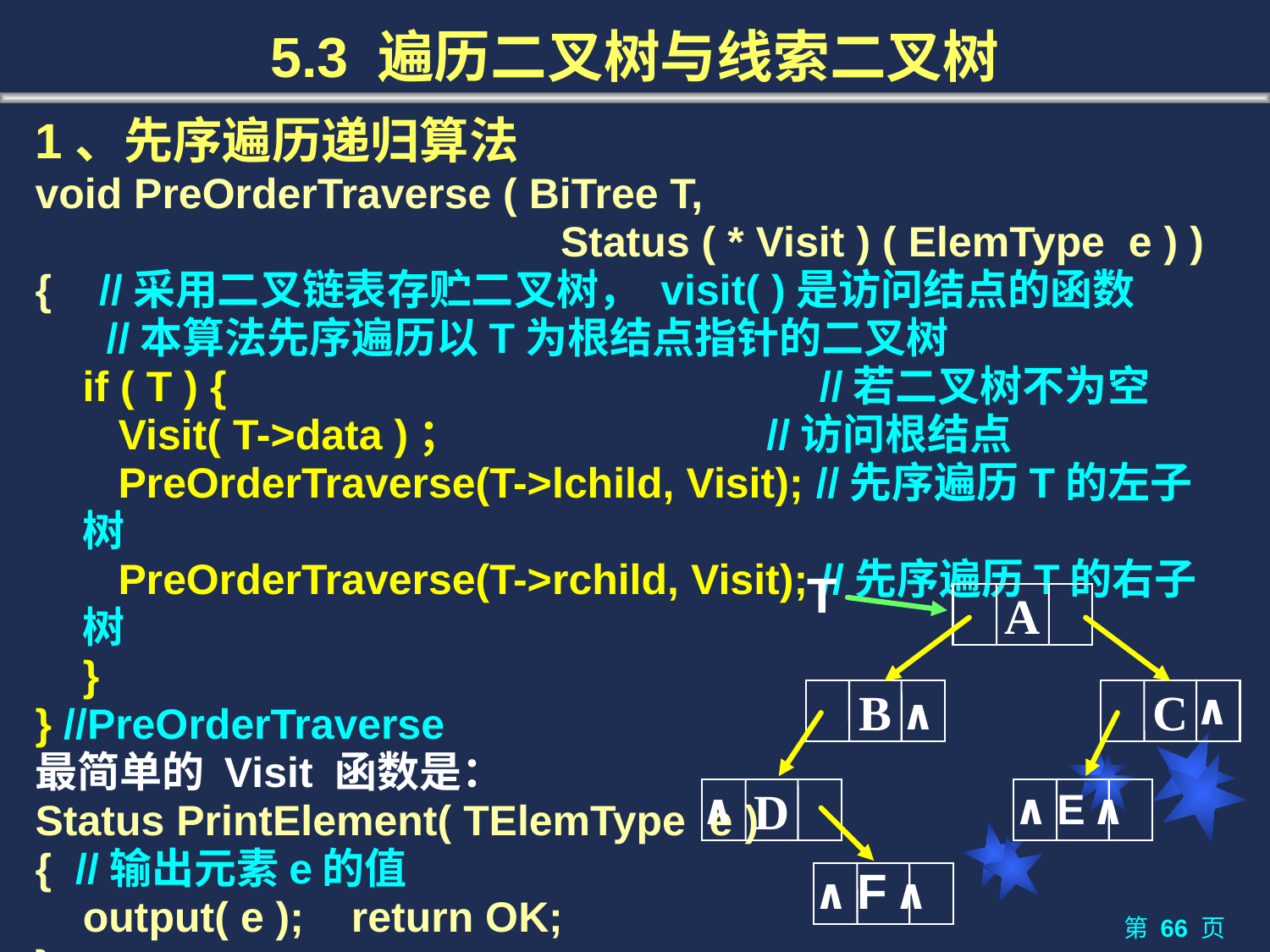

# 5.3 遍历二叉树与线索二叉树
1、先序遍历递归算法
void PreOrderTraverse ( BiTree T,
Status ( * Visit ) ( ElemType  e ) )
{    //采用二叉链表存贮二叉树， visit( )是访问结点的函数
      //本算法先序遍历以T为根结点指针的二叉树
    if ( T ) {                                                  //若二叉树不为空
       Visit( T->data )；                               //访问根结点
       PreOrderTraverse(T->lchild, Visit); //先序遍历T的左子树
       PreOrderTraverse(T->rchild, Visit); //先序遍历T的右子树
}
} //PreOrderTraverse
最简单的 Visit 函数是：
Status PrintElement( TElemType  e )
{  //输出元素e的值
output( e );    return OK;
}
T
A

∧
B

C

∧

∧
∧ E ∧
D

∧ F ∧

第 66 页